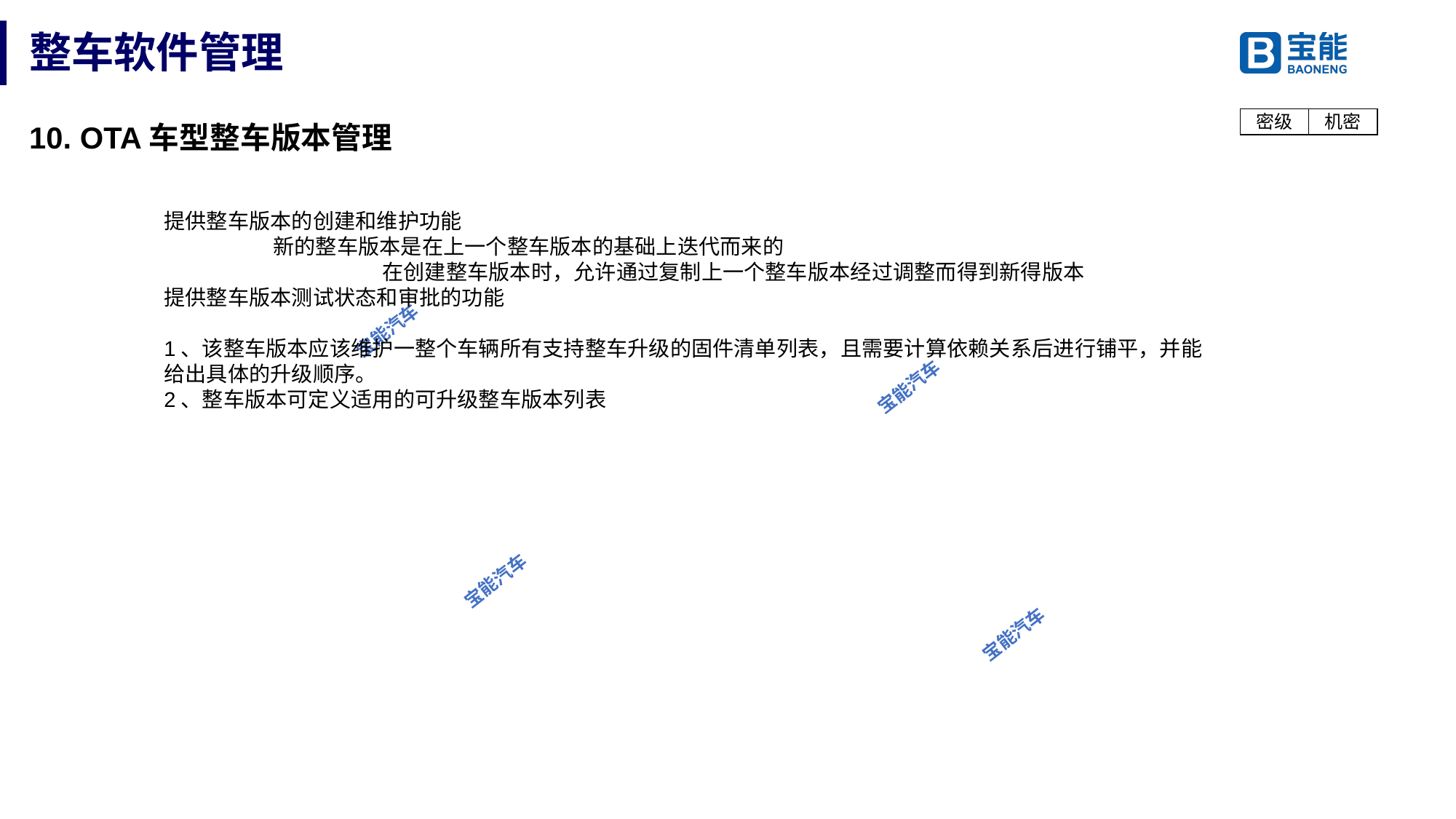

# 整车软件管理
10. OTA车型整车版本管理
提供整车版本的创建和维护功能
	新的整车版本是在上一个整车版本的基础上迭代而来的
		在创建整车版本时，允许通过复制上一个整车版本经过调整而得到新得版本
提供整车版本测试状态和审批的功能

1、该整车版本应该维护一整个车辆所有支持整车升级的固件清单列表，且需要计算依赖关系后进行铺平，并能给出具体的升级顺序。
2、整车版本可定义适用的可升级整车版本列表

16